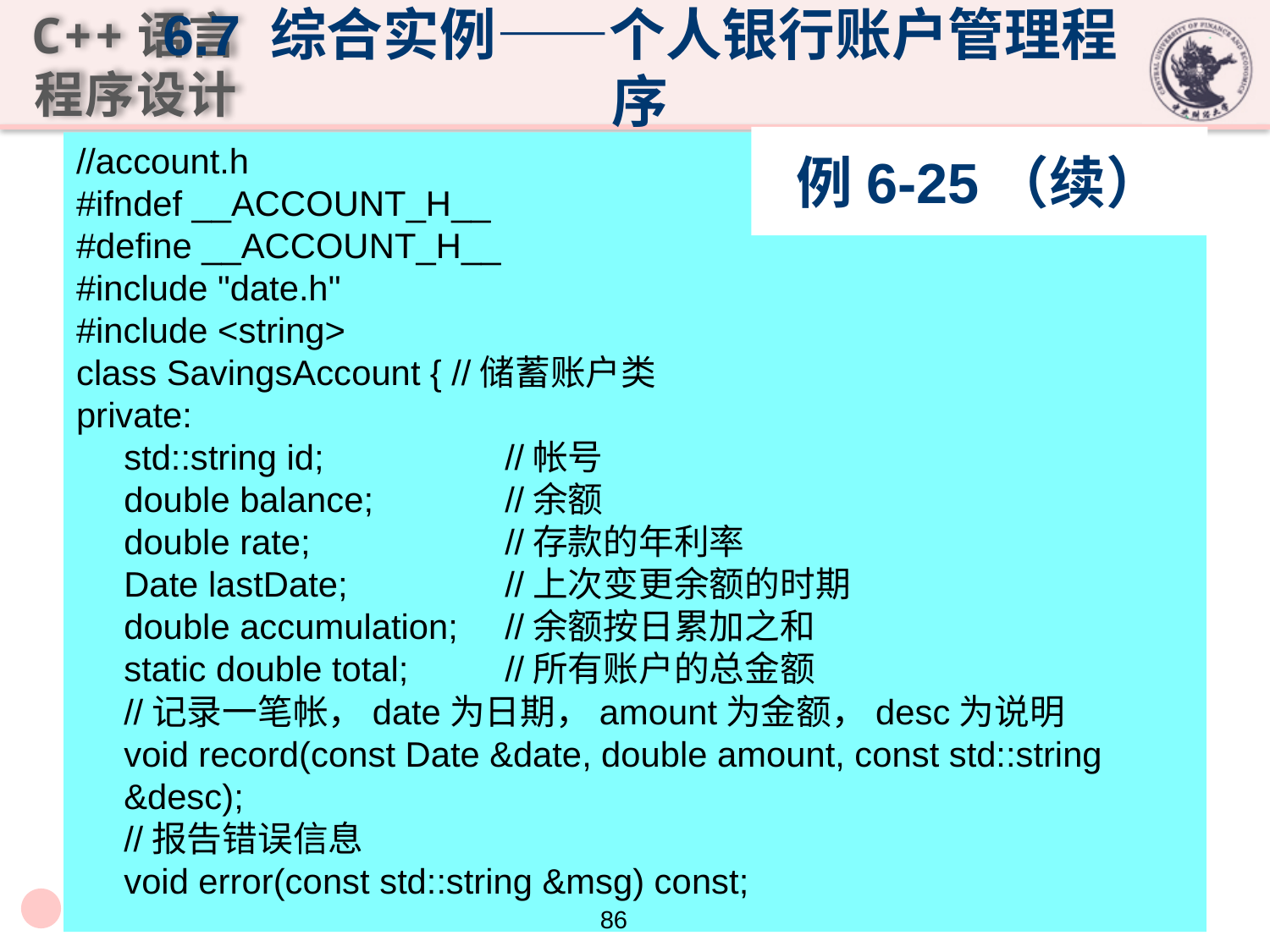

# 6.7 综合实例——个人银行账户管理程序
例6-25（续）
//account.h
#ifndef __ACCOUNT_H__
#define __ACCOUNT_H__
#include "date.h"
#include <string>
class SavingsAccount { //储蓄账户类
private:
	std::string id;		//帐号
	double balance;		//余额
	double rate;		//存款的年利率
	Date lastDate;		//上次变更余额的时期
	double accumulation;	//余额按日累加之和
	static double total;	//所有账户的总金额
	//记录一笔帐，date为日期，amount为金额，desc为说明
	void record(const Date &date, double amount, const std::string &desc);
	//报告错误信息
	void error(const std::string &msg) const;
86